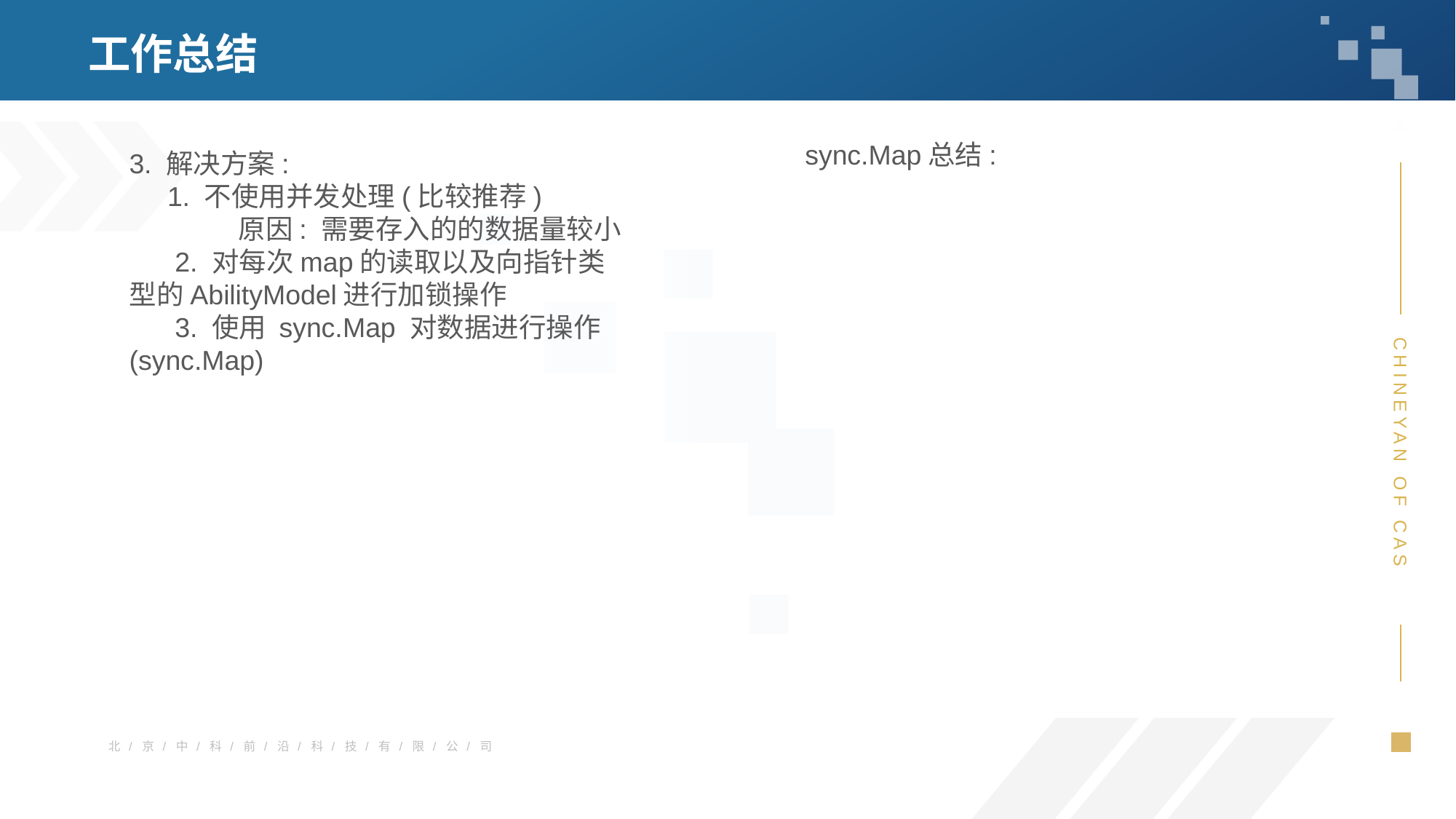

工作总结
sync.Map总结:
3. 解决方案:
     1. 不使用并发处理(比较推荐)
	原因: 需要存入的的数据量较小
      2. 对每次map的读取以及向指针类型的AbilityModel进行加锁操作
      3. 使用 sync.Map 对数据进行操作(sync.Map)